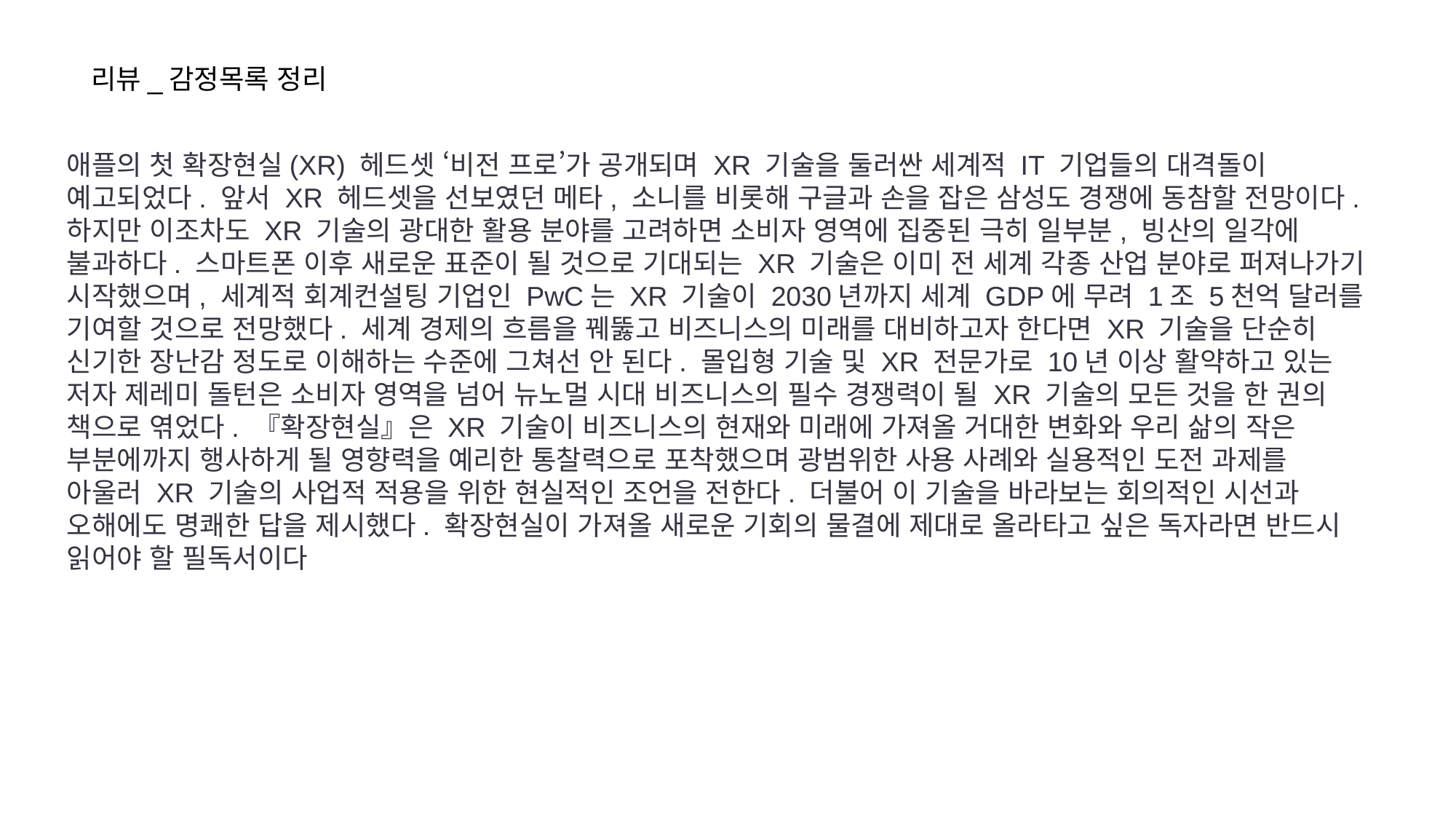

리뷰_감정목록 정리
애플의 첫 확장현실(XR) 헤드셋 ‘비전 프로’가 공개되며 XR 기술을 둘러싼 세계적 IT 기업들의 대격돌이 예고되었다. 앞서 XR 헤드셋을 선보였던 메타, 소니를 비롯해 구글과 손을 잡은 삼성도 경쟁에 동참할 전망이다. 하지만 이조차도 XR 기술의 광대한 활용 분야를 고려하면 소비자 영역에 집중된 극히 일부분, 빙산의 일각에 불과하다. 스마트폰 이후 새로운 표준이 될 것으로 기대되는 XR 기술은 이미 전 세계 각종 산업 분야로 퍼져나가기 시작했으며, 세계적 회계컨설팅 기업인 PwC는 XR 기술이 2030년까지 세계 GDP에 무려 1조 5천억 달러를 기여할 것으로 전망했다. 세계 경제의 흐름을 꿰뚫고 비즈니스의 미래를 대비하고자 한다면 XR 기술을 단순히 신기한 장난감 정도로 이해하는 수준에 그쳐선 안 된다. 몰입형 기술 및 XR 전문가로 10년 이상 활약하고 있는 저자 제레미 돌턴은 소비자 영역을 넘어 뉴노멀 시대 비즈니스의 필수 경쟁력이 될 XR 기술의 모든 것을 한 권의 책으로 엮었다. 『확장현실』은 XR 기술이 비즈니스의 현재와 미래에 가져올 거대한 변화와 우리 삶의 작은 부분에까지 행사하게 될 영향력을 예리한 통찰력으로 포착했으며 광범위한 사용 사례와 실용적인 도전 과제를 아울러 XR 기술의 사업적 적용을 위한 현실적인 조언을 전한다. 더불어 이 기술을 바라보는 회의적인 시선과 오해에도 명쾌한 답을 제시했다. 확장현실이 가져올 새로운 기회의 물결에 제대로 올라타고 싶은 독자라면 반드시 읽어야 할 필독서이다